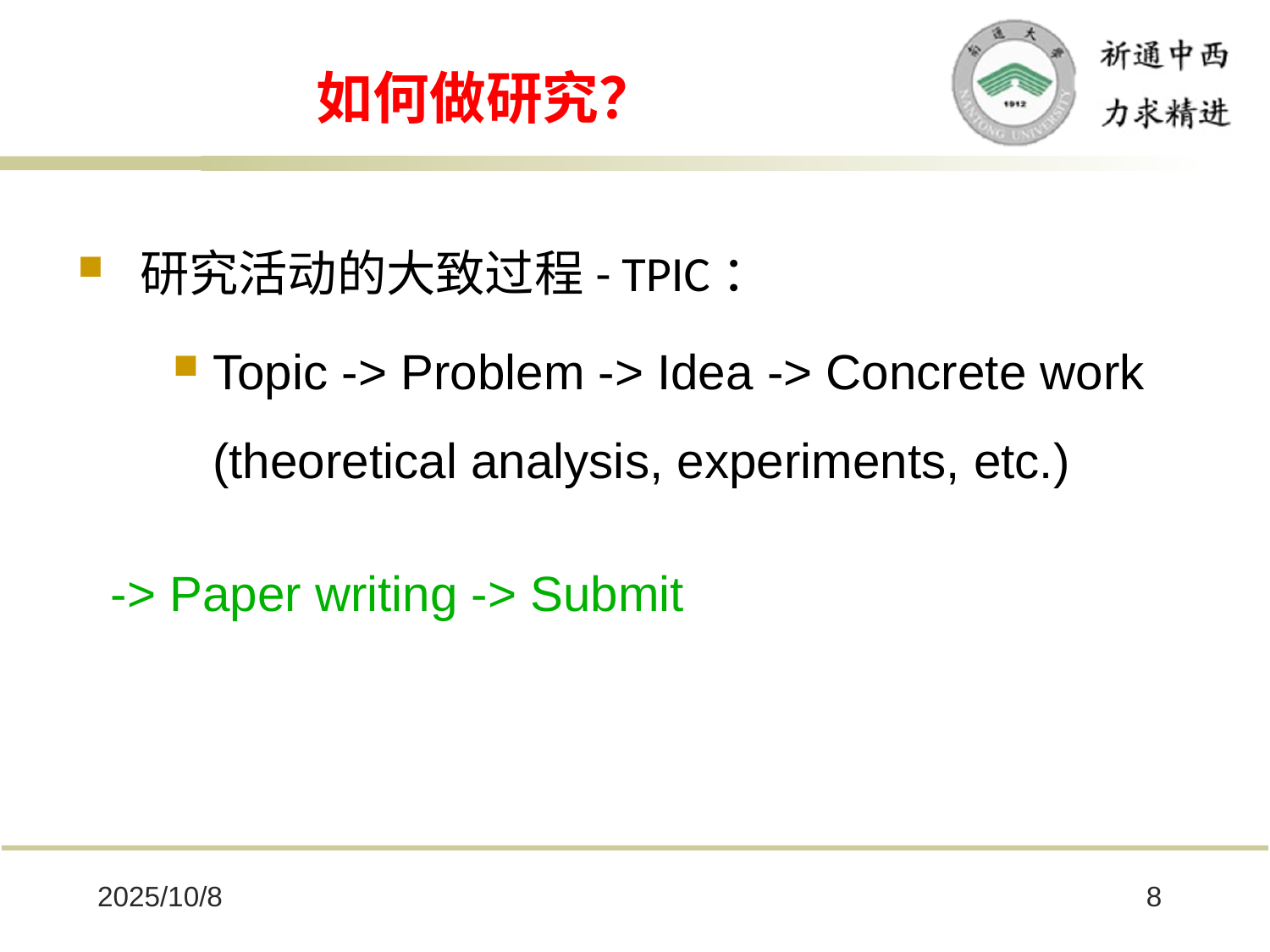

# 如何做研究？
研究活动的大致过程- TPIC：
Topic -> Problem -> Idea -> Concrete work (theoretical analysis, experiments, etc.)
-> Paper writing -> Submit

2025/10/8
8